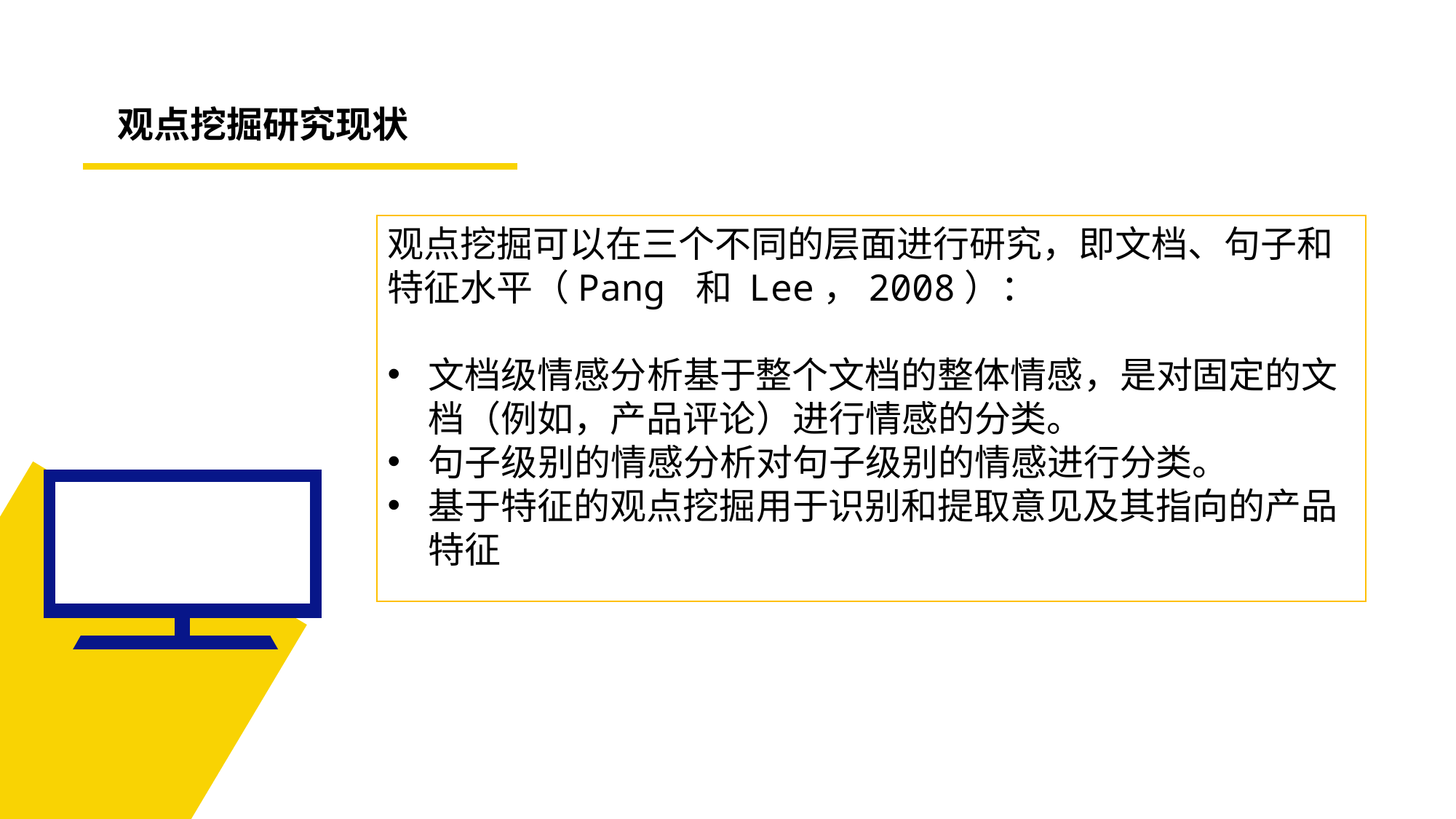

观点挖掘研究现状
观点挖掘可以在三个不同的层面进行研究，即文档、句子和特征水平（Pang 和 Lee，2008）：

文档级情感分析基于整个文档的整体情感，是对固定的文档（例如，产品评论）进行情感的分类。
句子级别的情感分析对句子级别的情感进行分类。
基于特征的观点挖掘用于识别和提取意见及其指向的产品特征